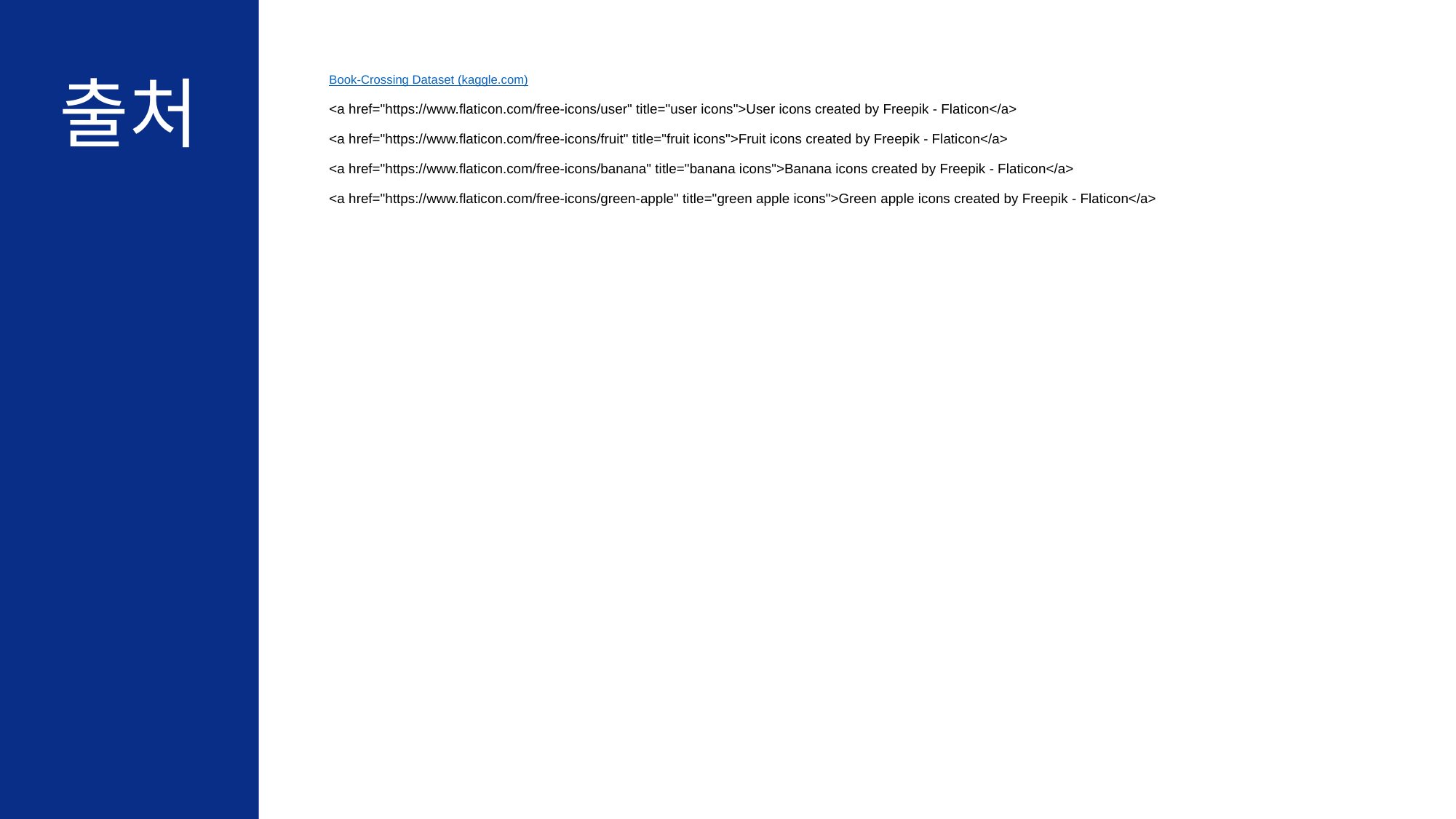

출처
Book-Crossing Dataset (kaggle.com)
<a href="https://www.flaticon.com/free-icons/user" title="user icons">User icons created by Freepik - Flaticon</a>
<a href="https://www.flaticon.com/free-icons/fruit" title="fruit icons">Fruit icons created by Freepik - Flaticon</a>
<a href="https://www.flaticon.com/free-icons/banana" title="banana icons">Banana icons created by Freepik - Flaticon</a>
<a href="https://www.flaticon.com/free-icons/green-apple" title="green apple icons">Green apple icons created by Freepik - Flaticon</a>